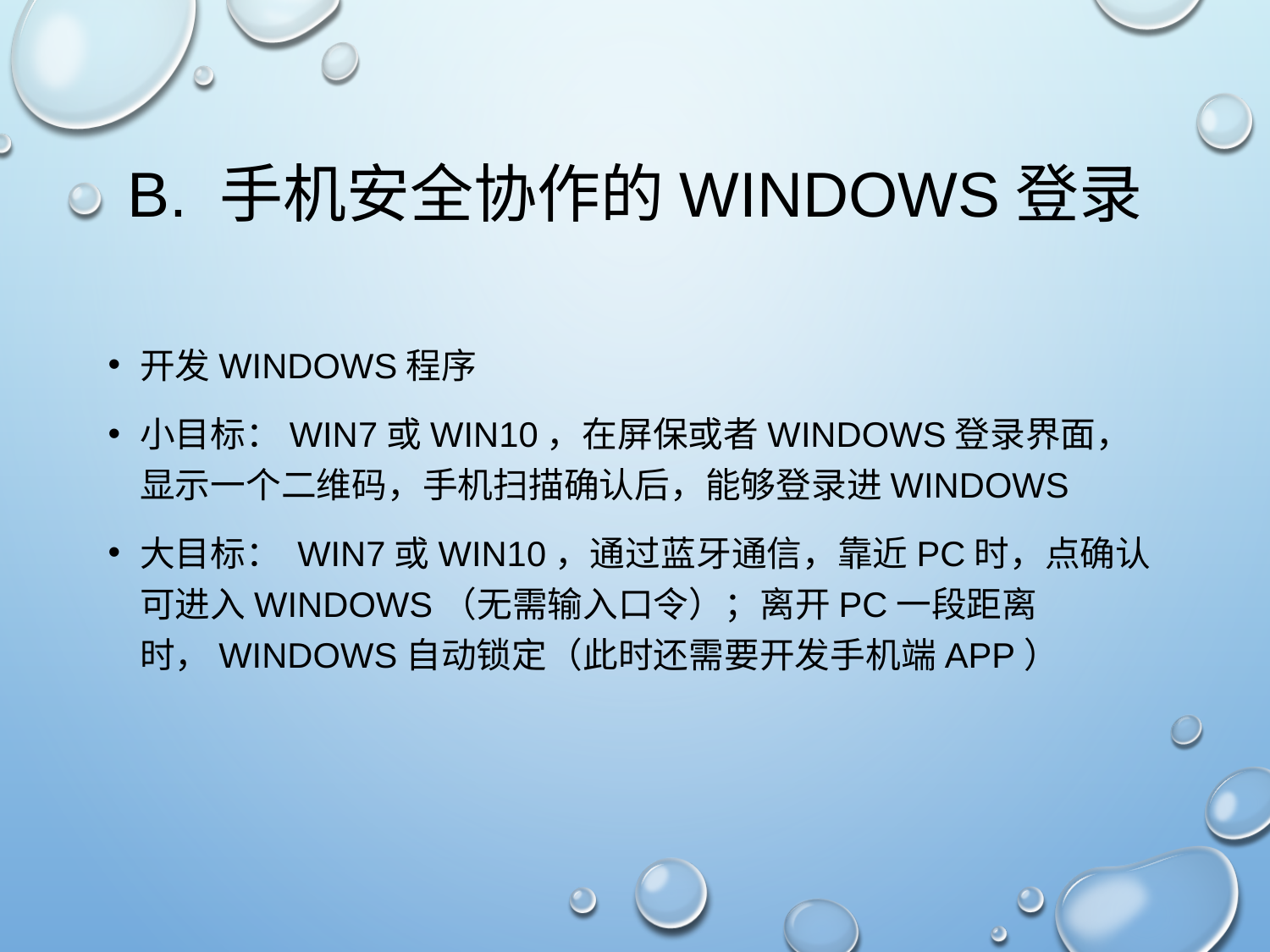

# B. 手机安全协作的Windows登录
开发WINDOWS程序
小目标：win7或win10，在屏保或者Windows登录界面，显示一个二维码，手机扫描确认后，能够登录进Windows
大目标： win7或win10，通过蓝牙通信，靠近PC时，点确认可进入Windows（无需输入口令）；离开PC一段距离时，WINDOWS自动锁定（此时还需要开发手机端APP）